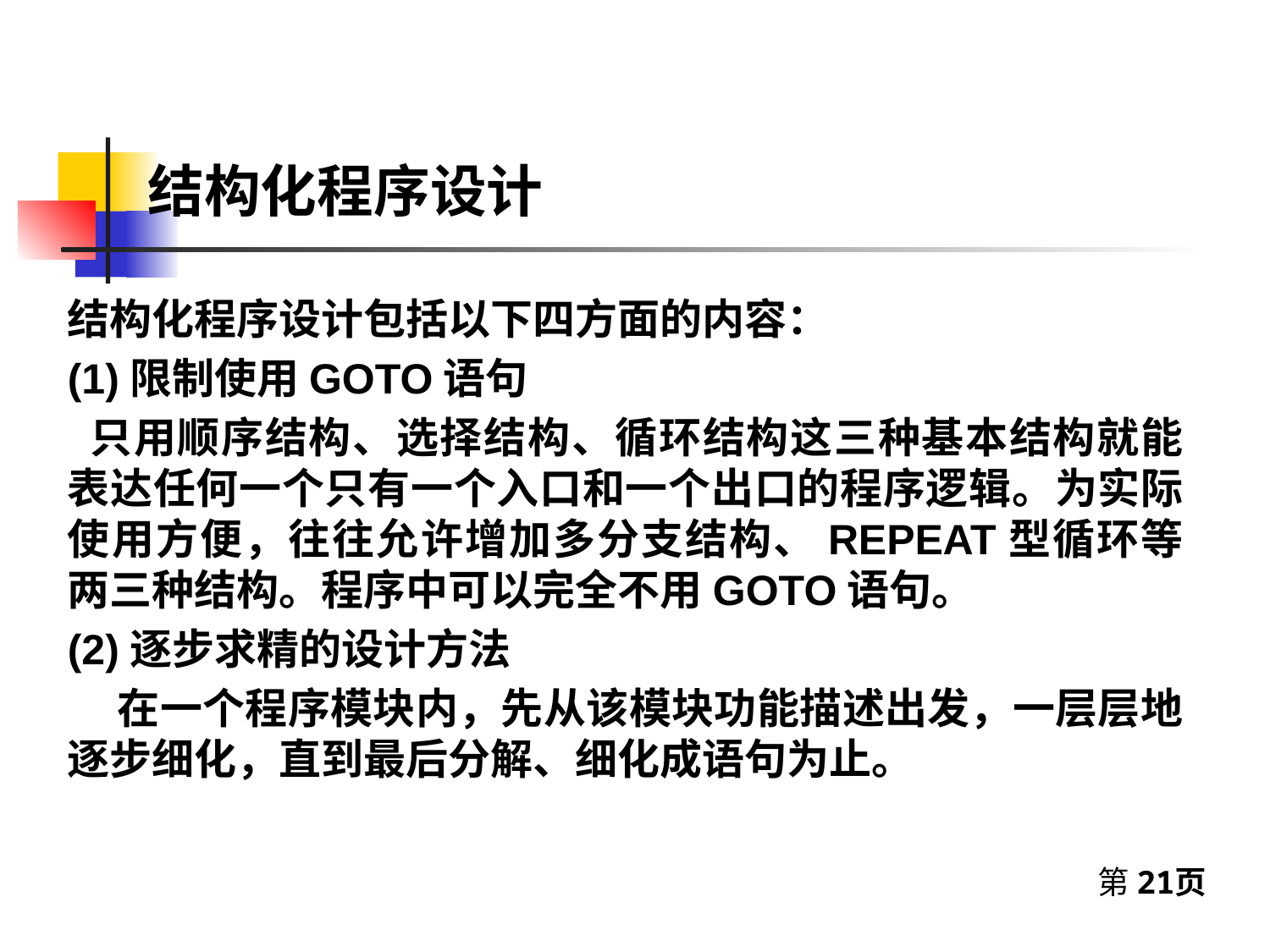

# 结构化程序设计
结构化程序设计包括以下四方面的内容：
(1)限制使用GOTO语句
 只用顺序结构、选择结构、循环结构这三种基本结构就能表达任何一个只有一个入口和一个出口的程序逻辑。为实际使用方便，往往允许增加多分支结构、REPEAT型循环等两三种结构。程序中可以完全不用GOTO语句。
(2)逐步求精的设计方法
    在一个程序模块内，先从该模块功能描述出发，一层层地逐步细化，直到最后分解、细化成语句为止。